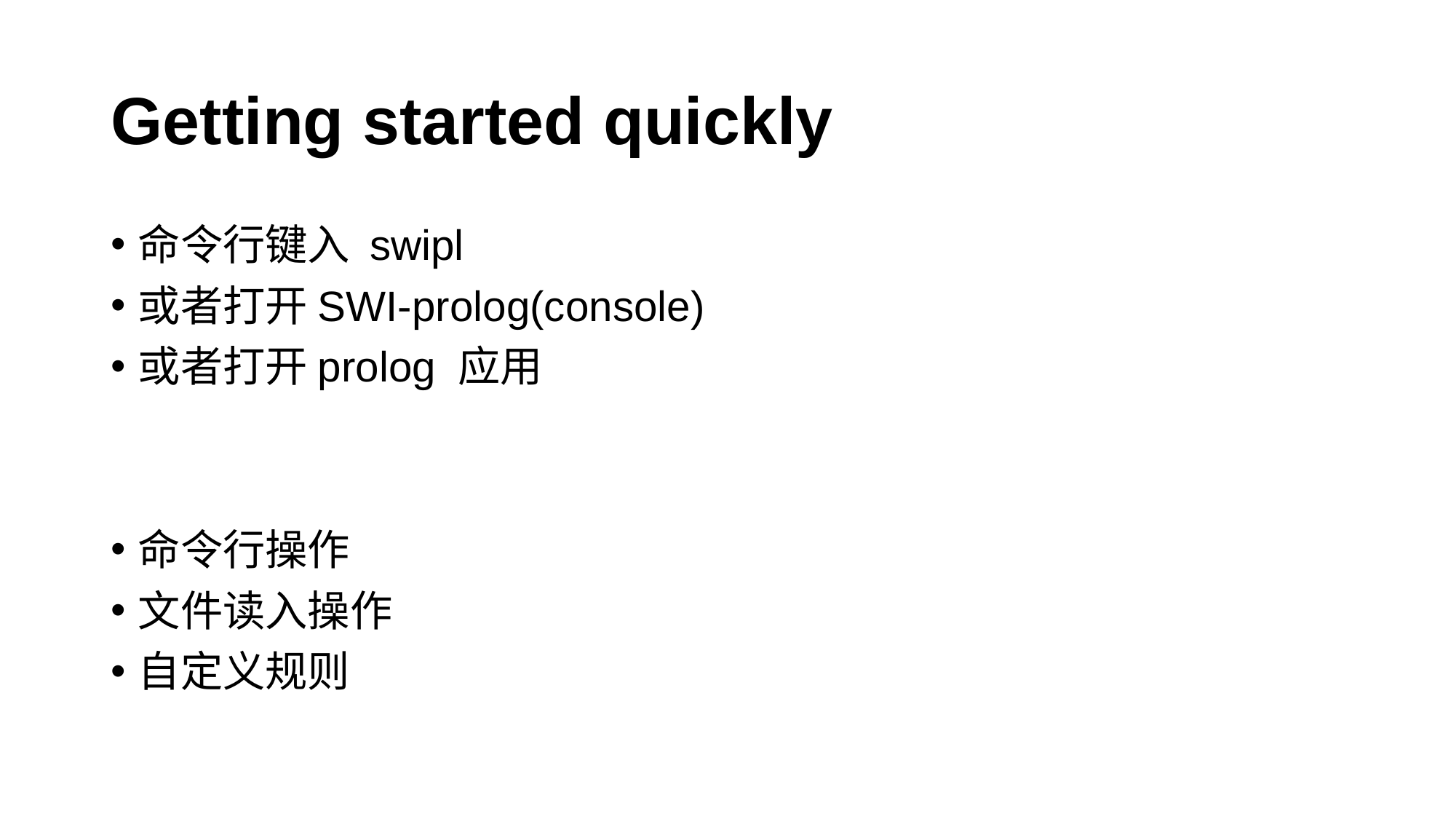

# Getting started quickly
命令行键入 swipl
或者打开SWI-prolog(console)
或者打开prolog 应用

命令行操作
文件读入操作
自定义规则